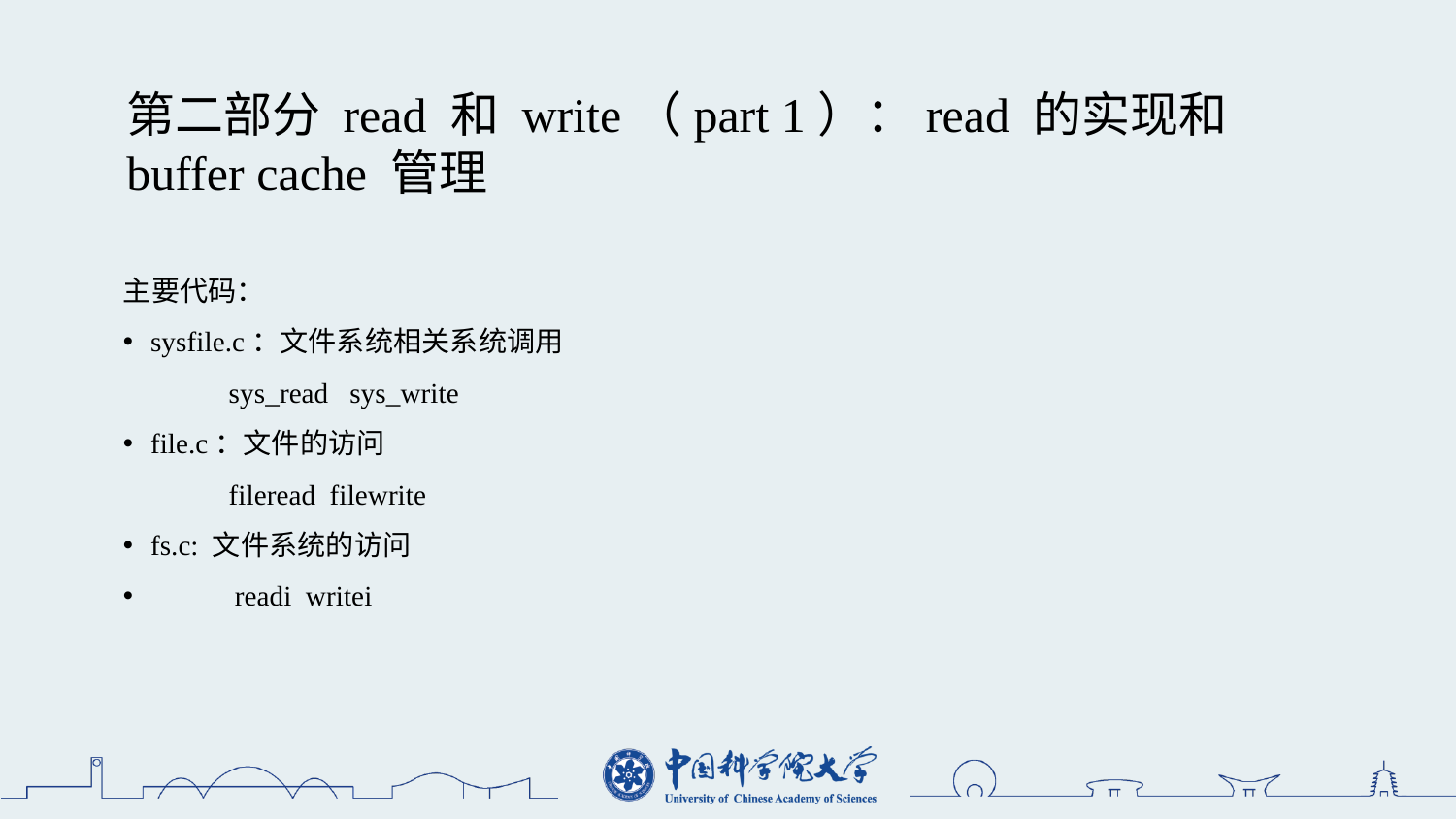

第二部分 read 和 write（part 1）：read 的实现和 buffer cache 管理
主要代码：
sysfile.c：文件系统相关系统调用
               sys_read   sys_write
file.c：文件的访问
               fileread  filewrite
fs.c: 文件系统的访问
            readi  writei